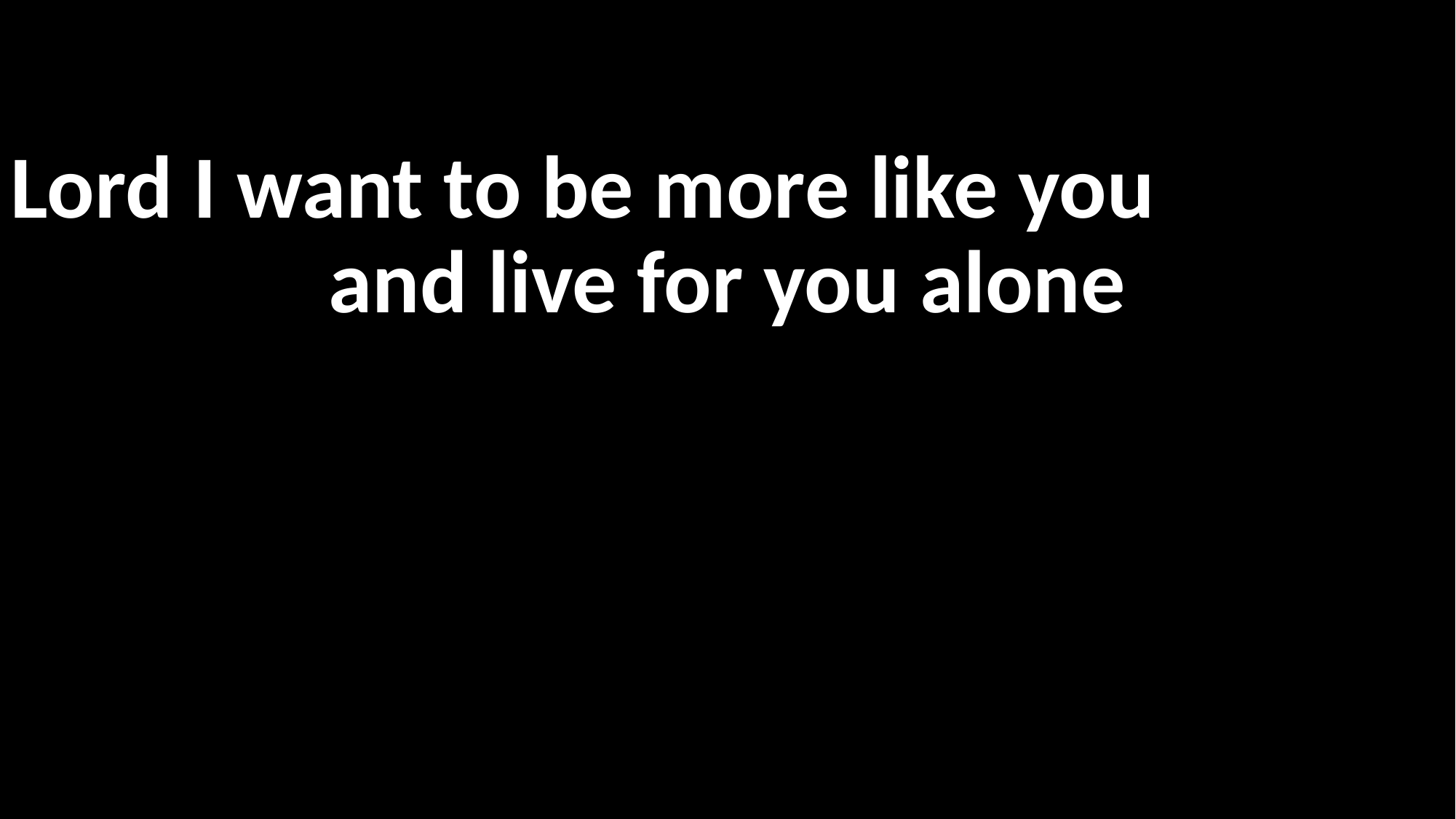

Lord I want to be more like you
and live for you alone
다 이기고
다시 주를 닮아가도록